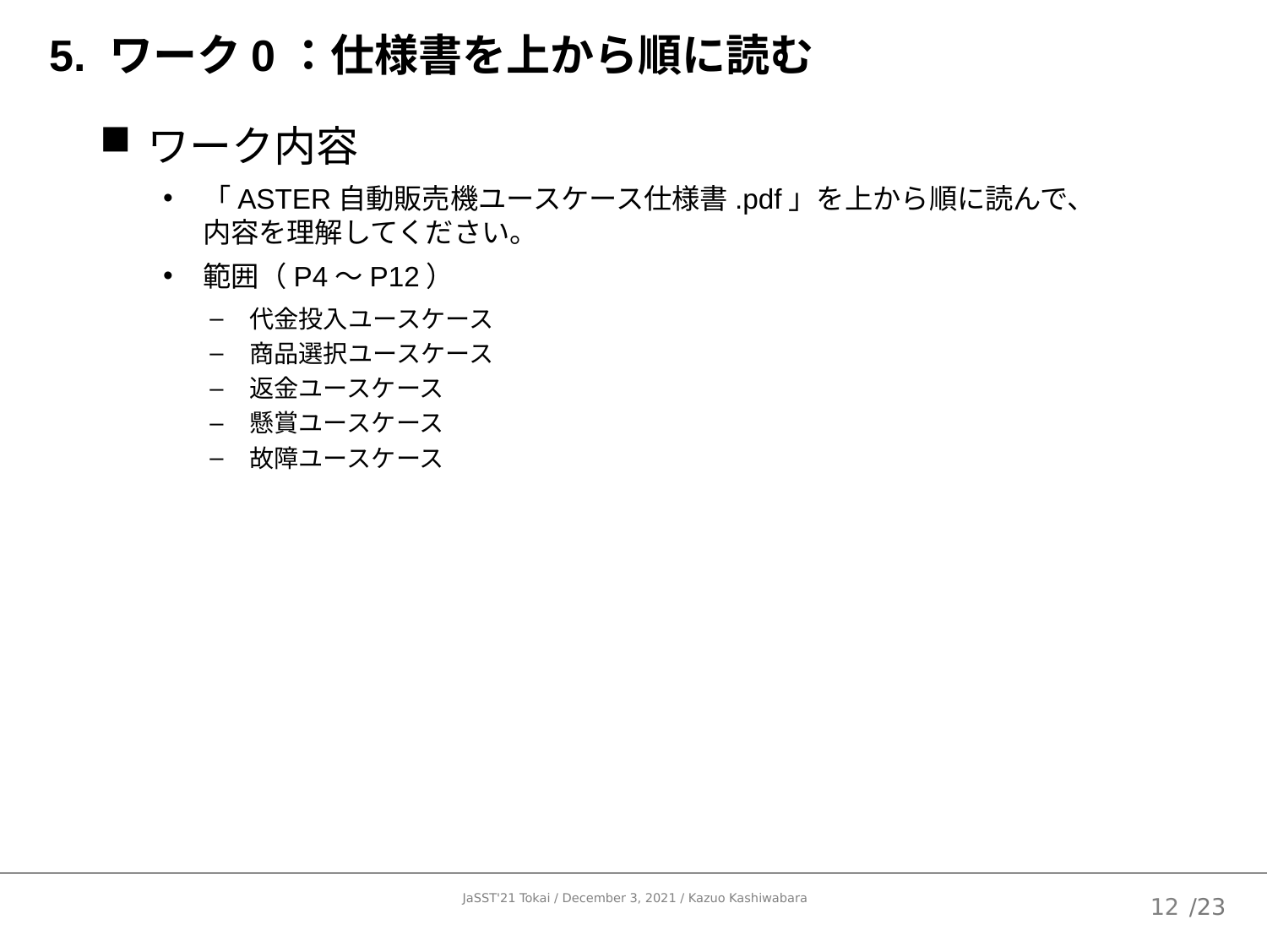

# 5. ワーク0：仕様書を上から順に読む
ワーク内容
「ASTER自動販売機ユースケース仕様書.pdf」を上から順に読んで、
内容を理解してください。
範囲（P4～P12）
代金投入ユースケース
商品選択ユースケース
返金ユースケース
懸賞ユースケース
故障ユースケース
12